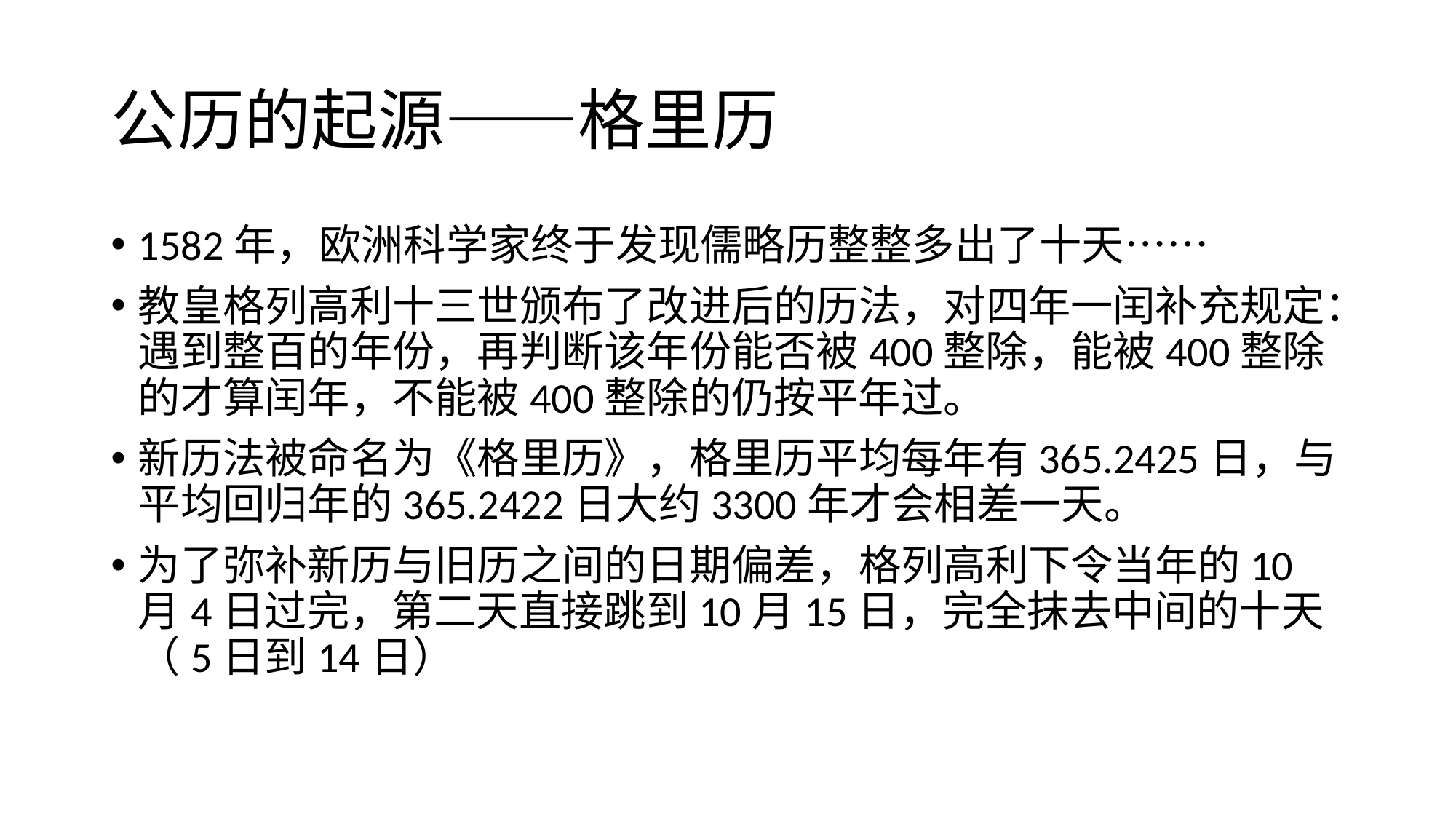

# 公历的起源——格里历
1582年，欧洲科学家终于发现儒略历整整多出了十天……
教皇格列高利十三世颁布了改进后的历法，对四年一闰补充规定：遇到整百的年份，再判断该年份能否被400整除，能被400整除的才算闰年，不能被400整除的仍按平年过。
新历法被命名为《格里历》，格里历平均每年有365.2425日，与平均回归年的365.2422日大约3300年才会相差一天。
为了弥补新历与旧历之间的日期偏差，格列高利下令当年的10月4日过完，第二天直接跳到10月15日，完全抹去中间的十天（5日到14日）